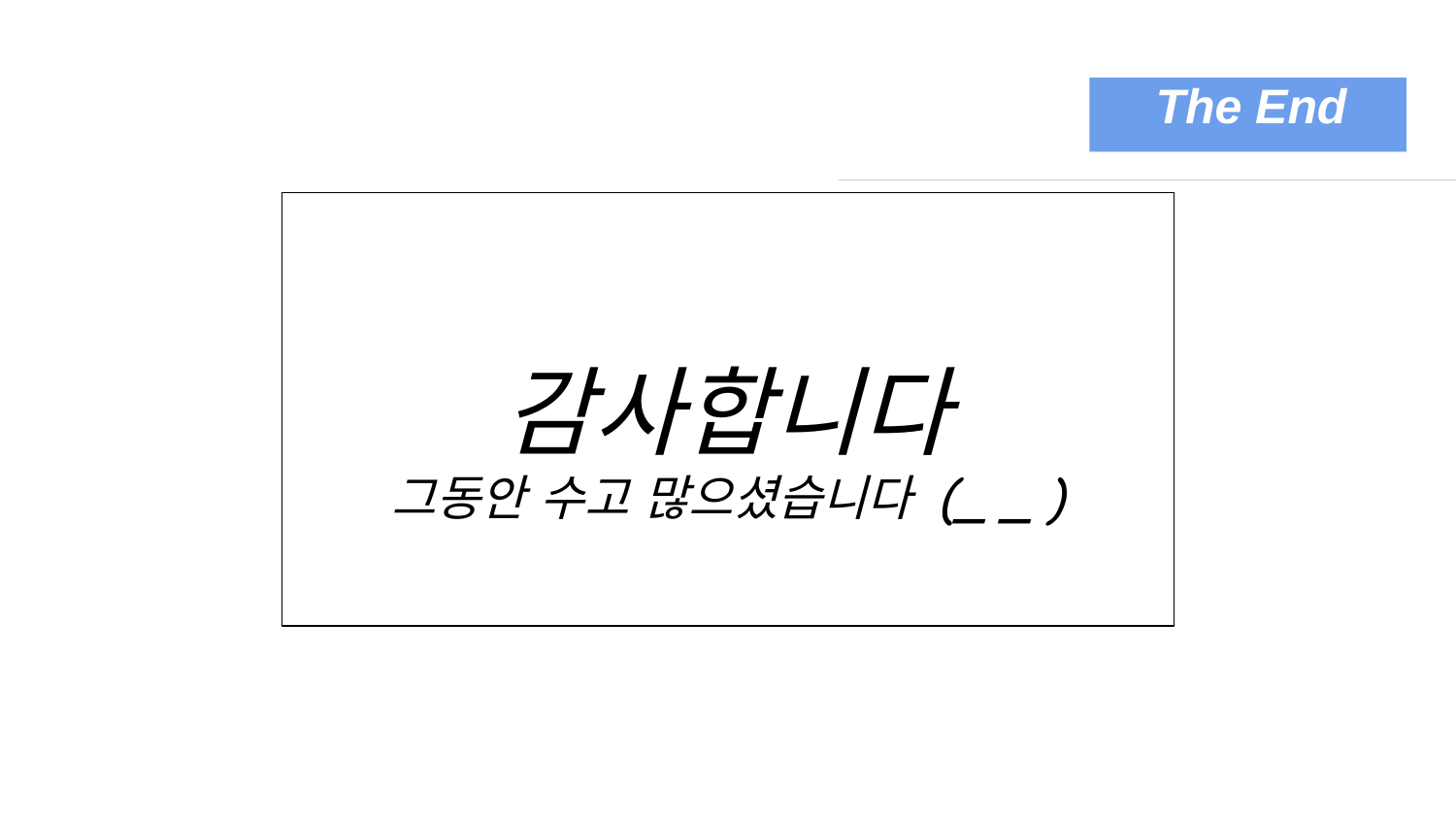

The End

감사합니다
그동안 수고 많으셨습니다 (_ _ )